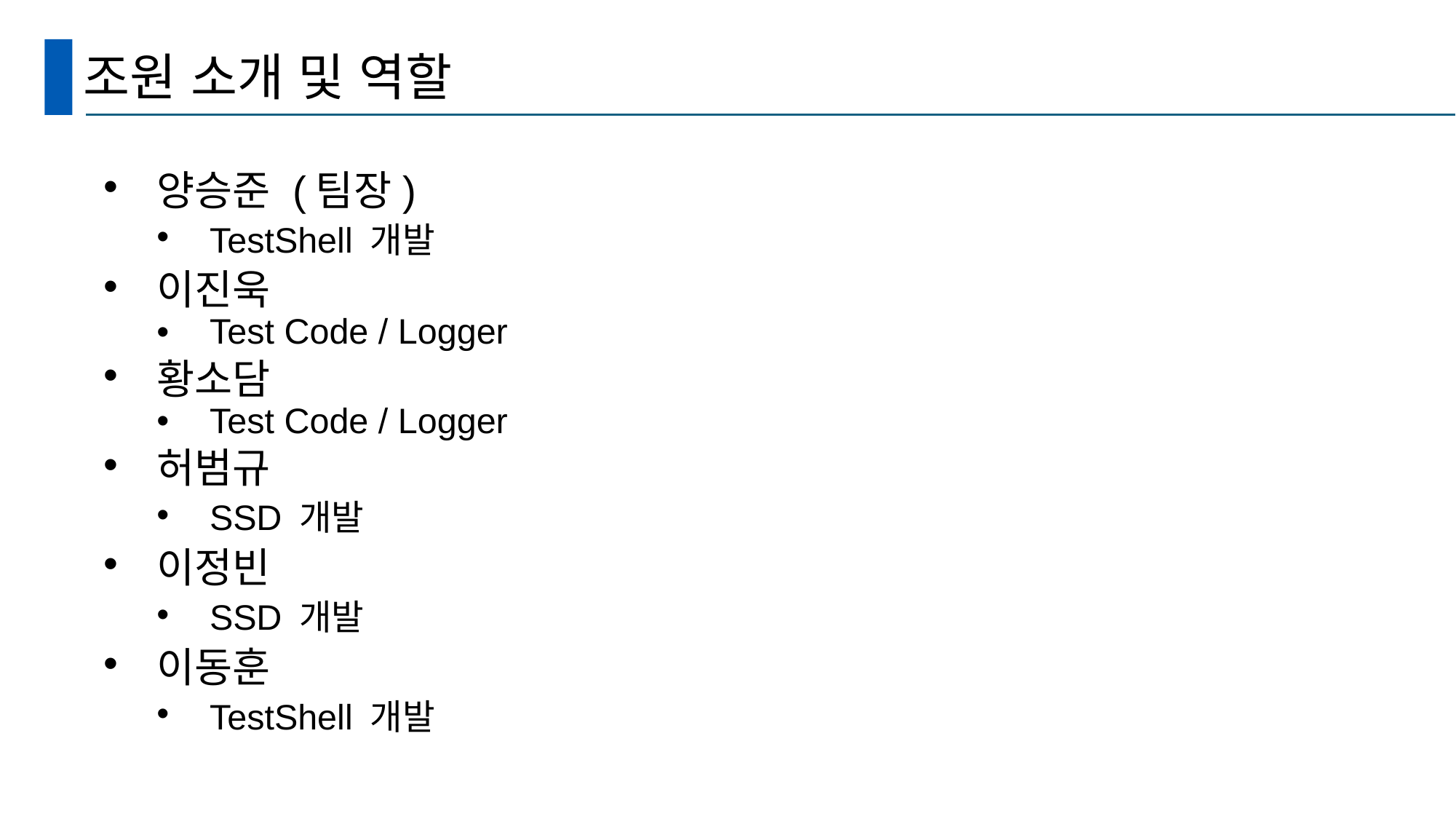

# 조원 소개 및 역할
양승준 (팀장)
TestShell 개발
이진욱
Test Code / Logger
황소담
Test Code / Logger
허범규
SSD 개발
이정빈
SSD 개발
이동훈
TestShell 개발